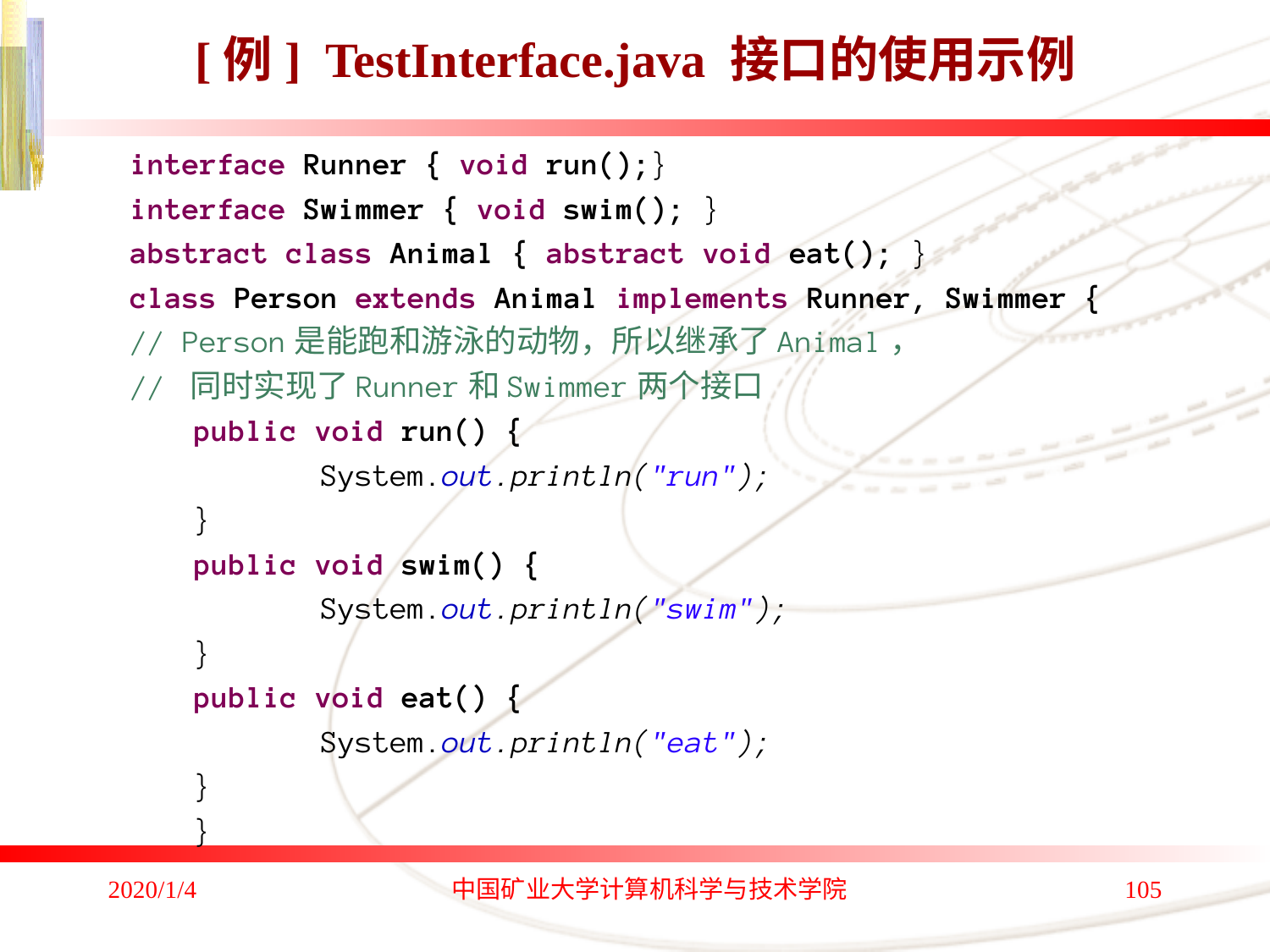

# [例]  TestInterface.java 接口的使用示例
interface Runner { void run();}
interface Swimmer { void swim(); }
abstract class Animal { abstract void eat(); }
class Person extends Animal implements Runner, Swimmer {
// Person是能跑和游泳的动物，所以继承了Animal，
// 同时实现了Runner和Swimmer两个接口
public void run() {
	System.out.println("run");
}
public void swim() {
	System.out.println("swim");
}
public void eat() {
	System.out.println("eat");
}
}
2020/1/4
中国矿业大学计算机科学与技术学院
105